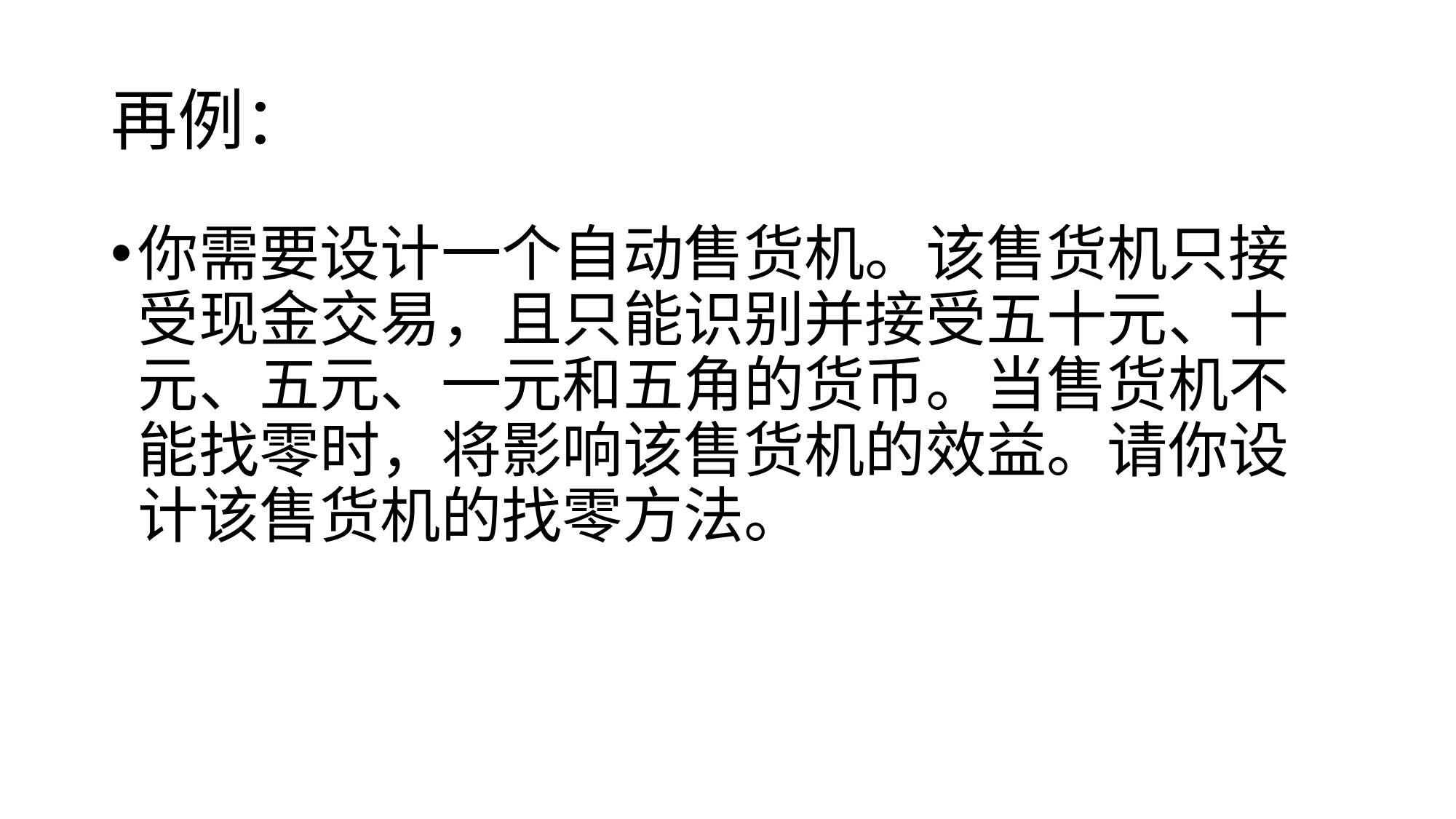

# 再例：
你需要设计一个自动售货机。该售货机只接受现金交易，且只能识别并接受五十元、十元、五元、一元和五角的货币。当售货机不能找零时，将影响该售货机的效益。请你设计该售货机的找零方法。